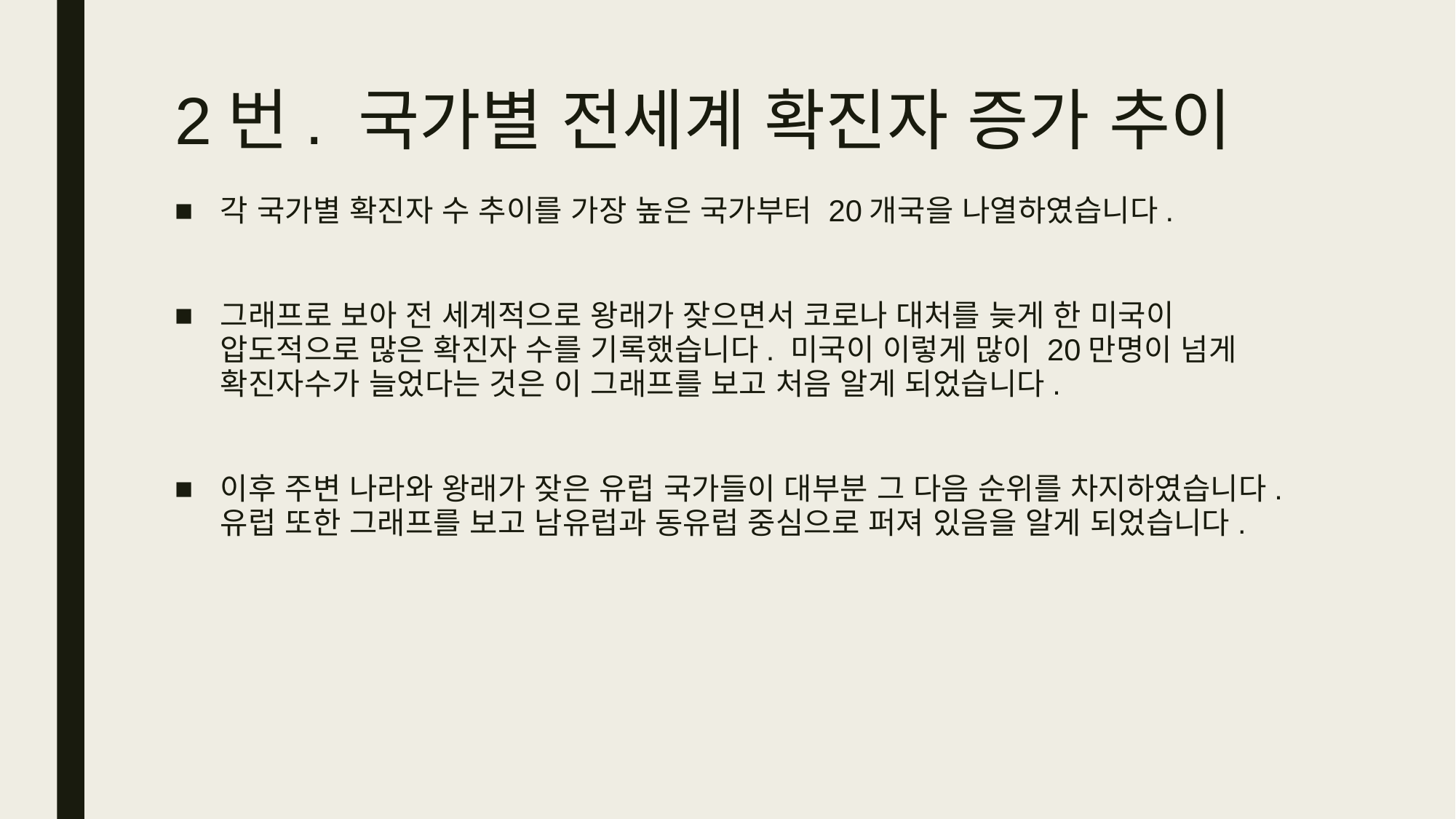

# 2번. 국가별 전세계 확진자 증가 추이
각 국가별 확진자 수 추이를 가장 높은 국가부터 20개국을 나열하였습니다.

그래프로 보아 전 세계적으로 왕래가 잦으면서 코로나 대처를 늦게 한 미국이 압도적으로 많은 확진자 수를 기록했습니다. 미국이 이렇게 많이 20만명이 넘게 확진자수가 늘었다는 것은 이 그래프를 보고 처음 알게 되었습니다.

이후 주변 나라와 왕래가 잦은 유럽 국가들이 대부분 그 다음 순위를 차지하였습니다. 유럽 또한 그래프를 보고 남유럽과 동유럽 중심으로 퍼져 있음을 알게 되었습니다.